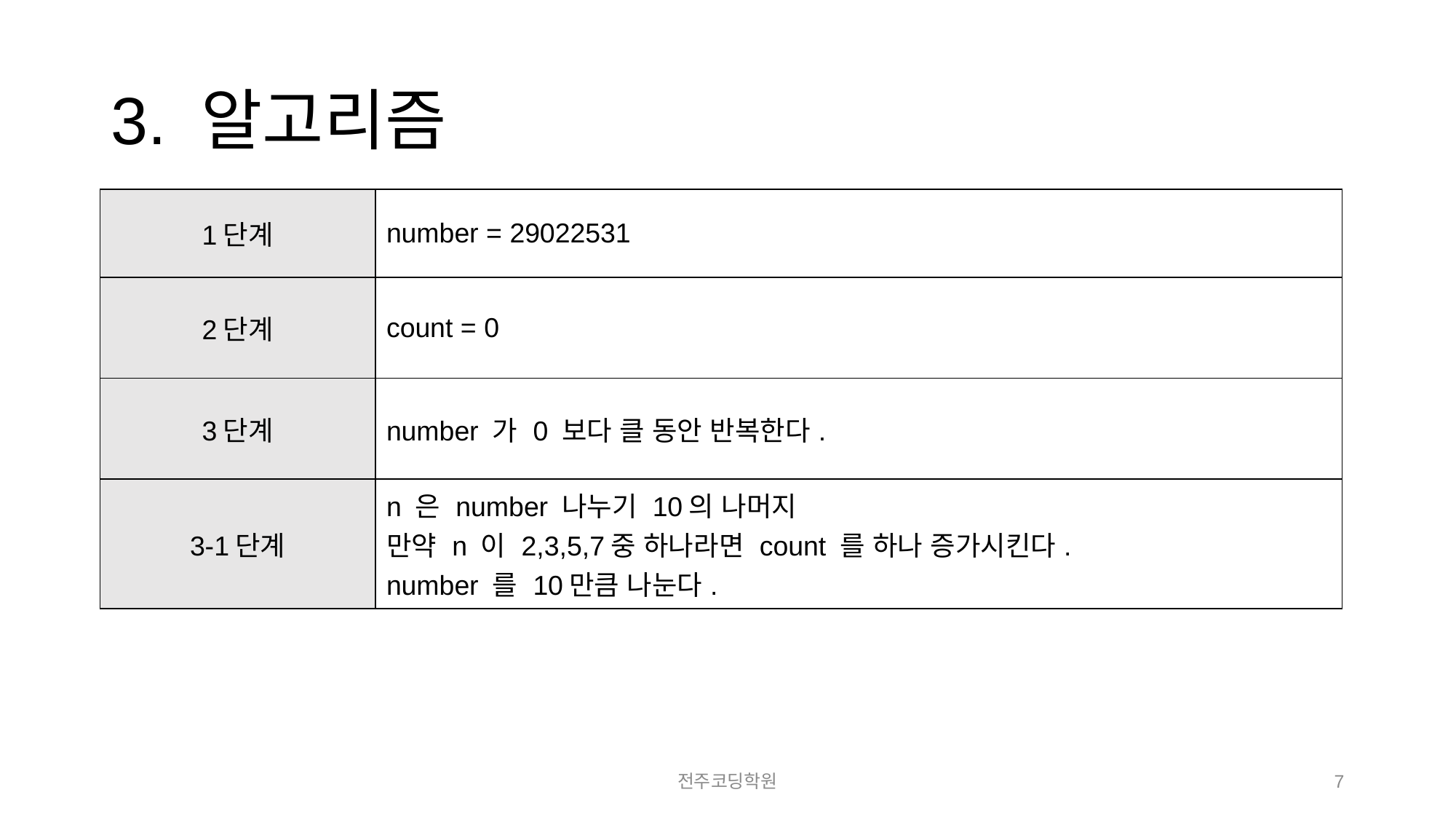

# 3. 알고리즘
| 1단계 | number = 29022531 |
| --- | --- |
| 2단계 | count = 0 |
| 3단계 | number 가 0 보다 클 동안 반복한다. |
| 3-1단계 | n 은 number 나누기 10의 나머지 만약 n 이 2,3,5,7중 하나라면 count 를 하나 증가시킨다. number 를 10만큼 나눈다. |
전주코딩학원
7